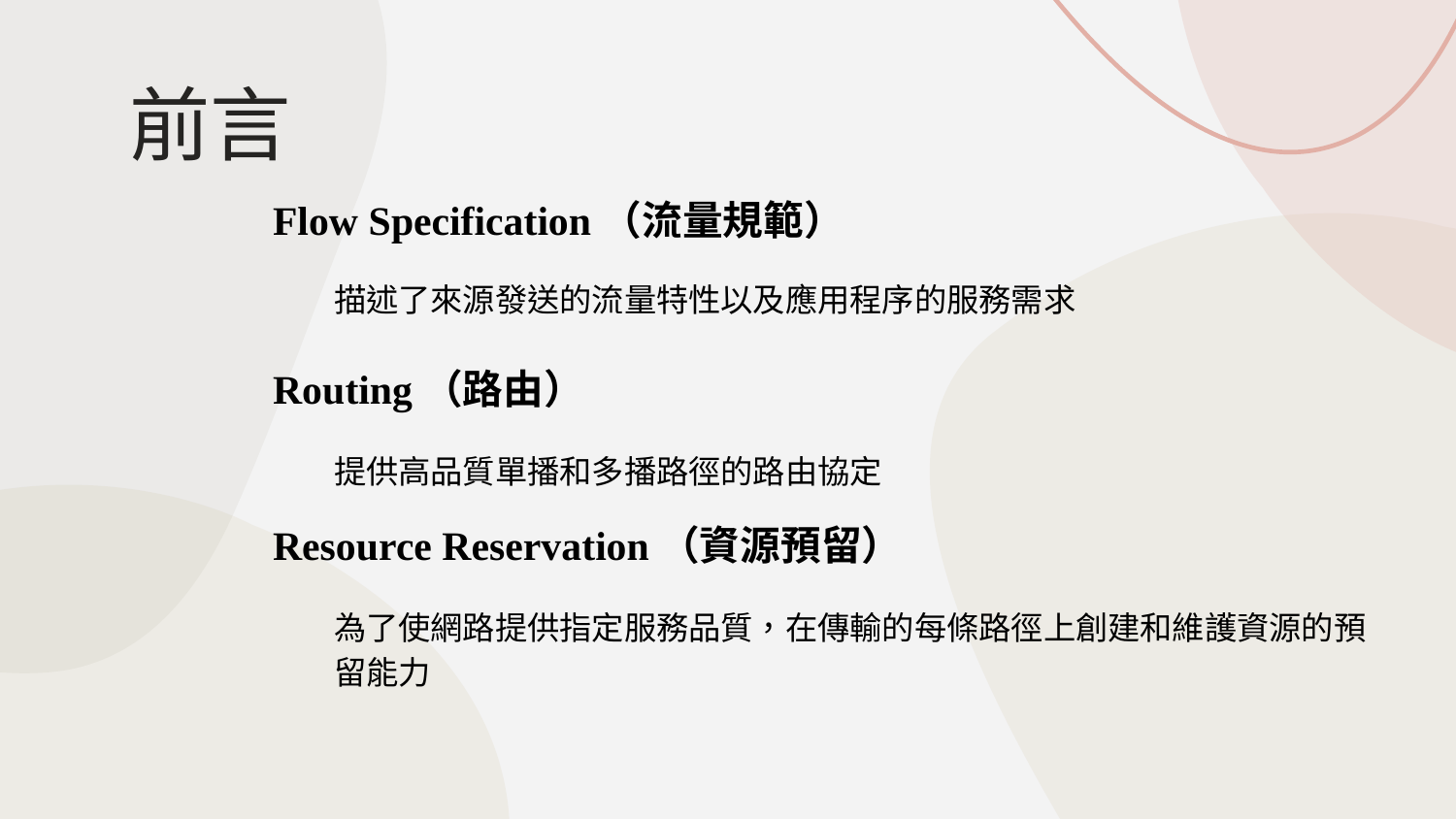

# 前言
Flow Specification（流量規範）
描述了來源發送的流量特性以及應用程序的服務需求

Routing（路由）
提供高品質單播和多播路徑的路由協定
Resource Reservation（資源預留）
為了使網路提供指定服務品質，在傳輸的每條路徑上創建和維護資源的預留能力